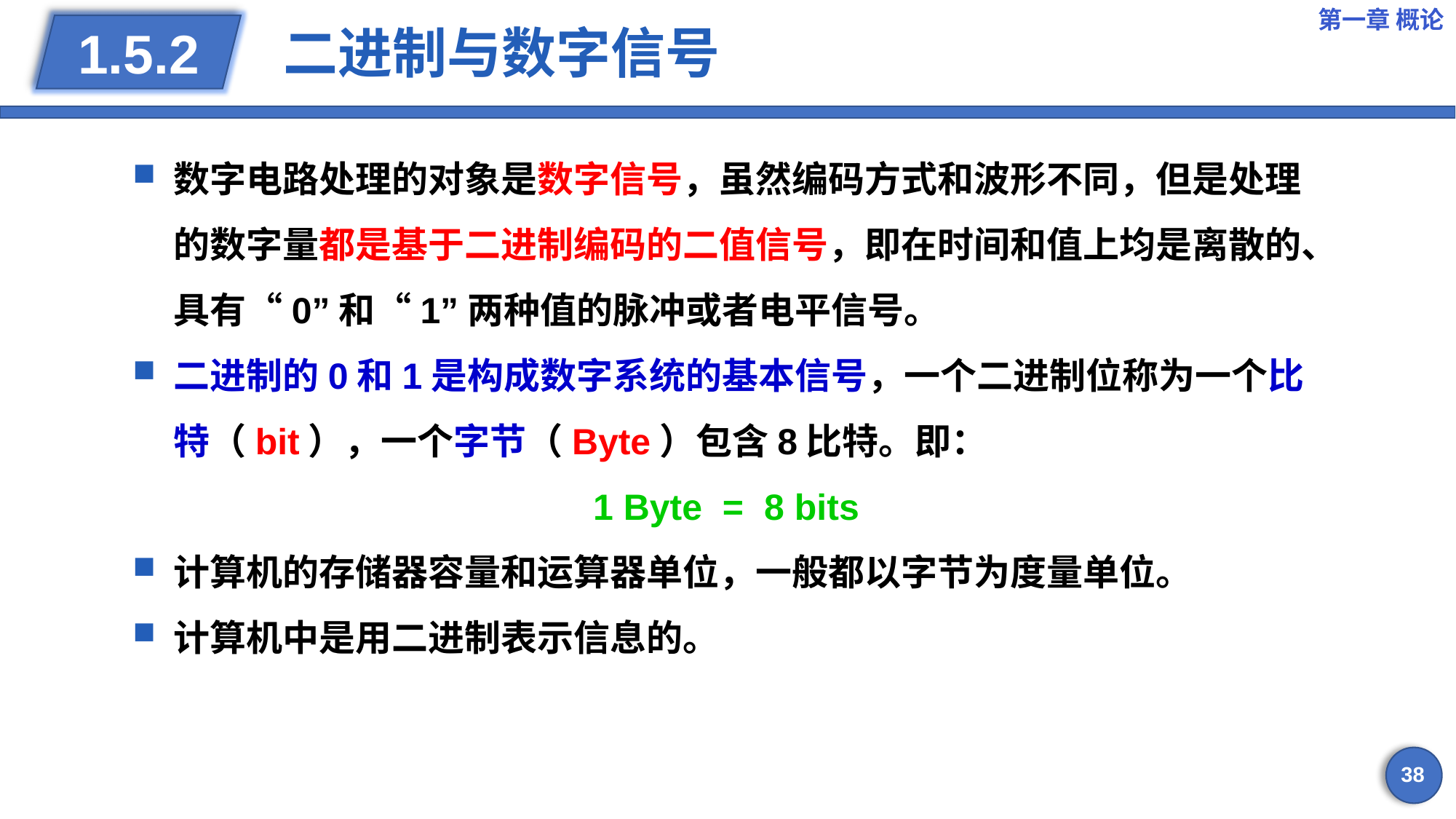

第一章 概论
# 二进制与数字信号
1.5.2
数字电路处理的对象是数字信号，虽然编码方式和波形不同，但是处理的数字量都是基于二进制编码的二值信号，即在时间和值上均是离散的、具有“0”和“1”两种值的脉冲或者电平信号。
二进制的0和1是构成数字系统的基本信号，一个二进制位称为一个比特（bit），一个字节（Byte）包含8比特。即：
1 Byte  =  8 bits
计算机的存储器容量和运算器单位，一般都以字节为度量单位。
计算机中是用二进制表示信息的。

38